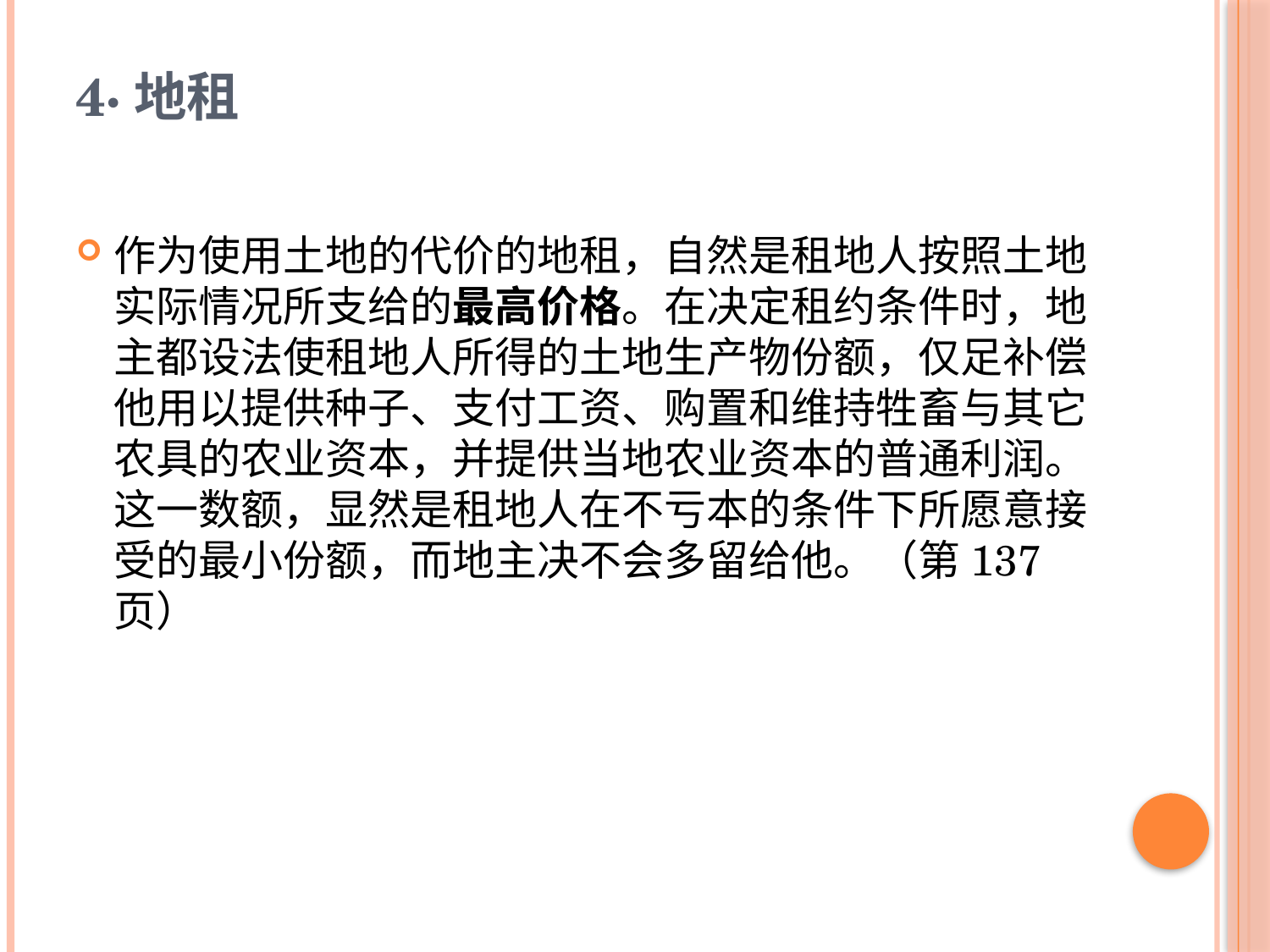

# 4·地租
作为使用土地的代价的地租，自然是租地人按照土地实际情况所支给的最高价格。在决定租约条件时，地主都设法使租地人所得的土地生产物份额，仅足补偿他用以提供种子、支付工资、购置和维持牲畜与其它农具的农业资本，并提供当地农业资本的普通利润。这一数额，显然是租地人在不亏本的条件下所愿意接受的最小份额，而地主决不会多留给他。（第137页）